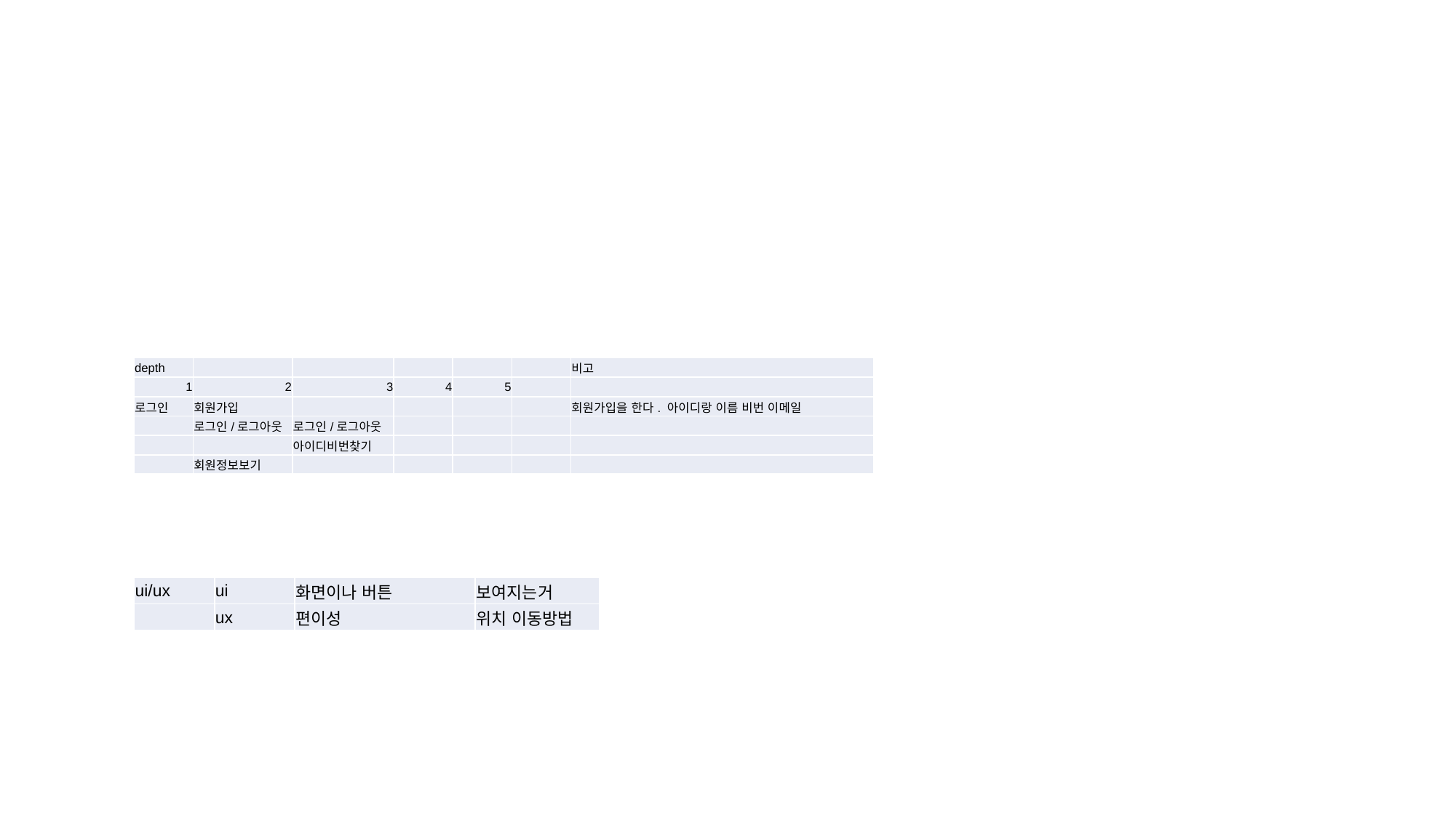

#
| depth |  |  |  |  |  | 비고 |
| --- | --- | --- | --- | --- | --- | --- |
| 1 | 2 | 3 | 4 | 5 |  |  |
| 로그인 | 회원가입 |  |  |  |  | 회원가입을 한다. 아이디랑 이름 비번 이메일 |
|  | 로그인/로그아웃 | 로그인/로그아웃 |  |  |  |  |
|  |  | 아이디비번찾기 |  |  |  |  |
|  | 회원정보보기 |  |  |  |  |  |
| ui/ux | ui | 화면이나 버튼 | 보여지는거 |
| --- | --- | --- | --- |
|  | ux | 편이성 | 위치 이동방법 |